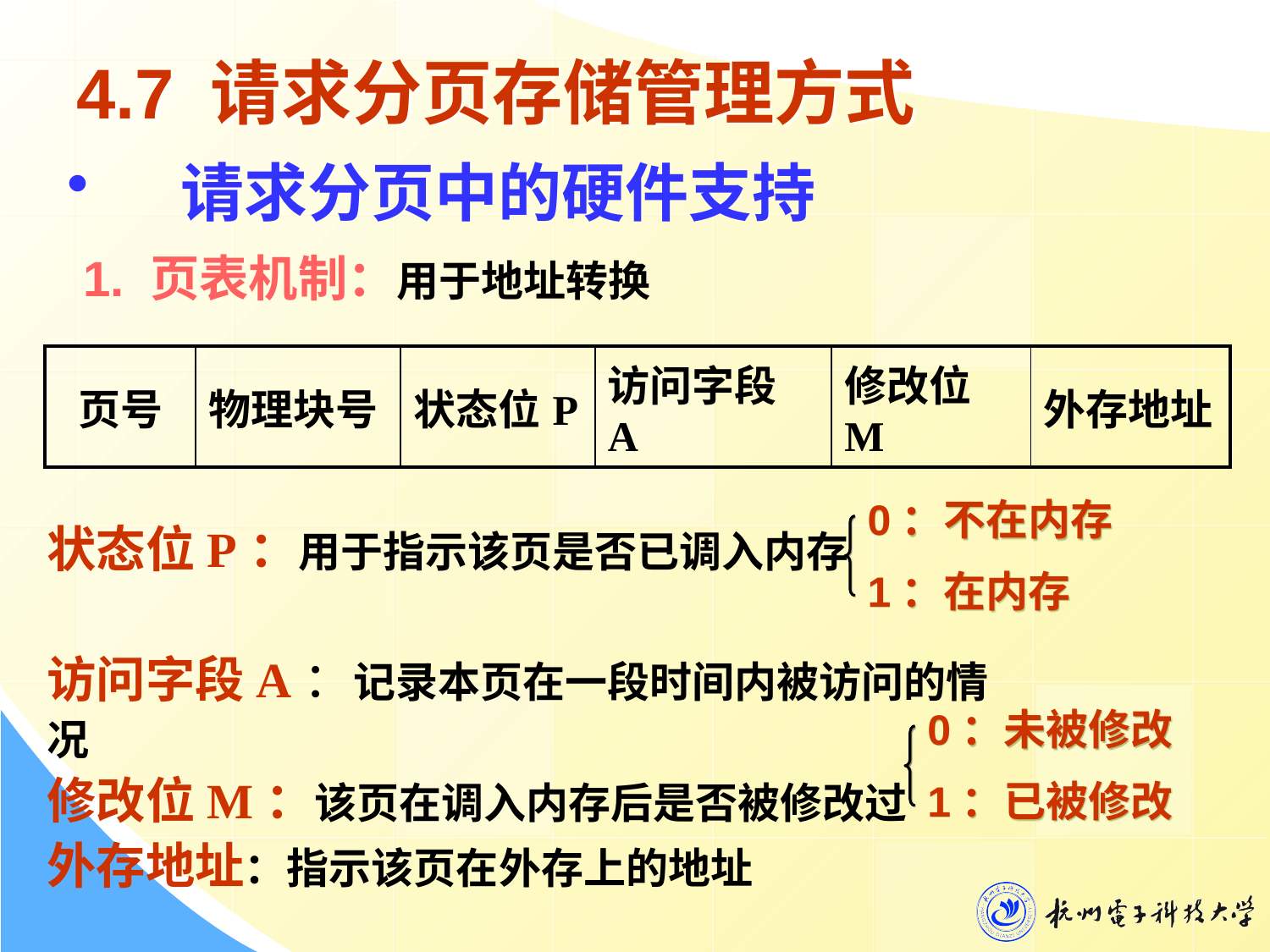

# 4.7 请求分页存储管理方式
请求分页中的硬件支持
 1. 页表机制：用于地址转换
| 页号 | 物理块号 | 状态位P | 访问字段A | 修改位M | 外存地址 |
| --- | --- | --- | --- | --- | --- |
0：不在内存
1：在内存
状态位P：用于指示该页是否已调入内存

访问字段A：记录本页在一段时间内被访问的情况
修改位M：该页在调入内存后是否被修改过
外存地址：指示该页在外存上的地址

0：未被修改
1：已被修改